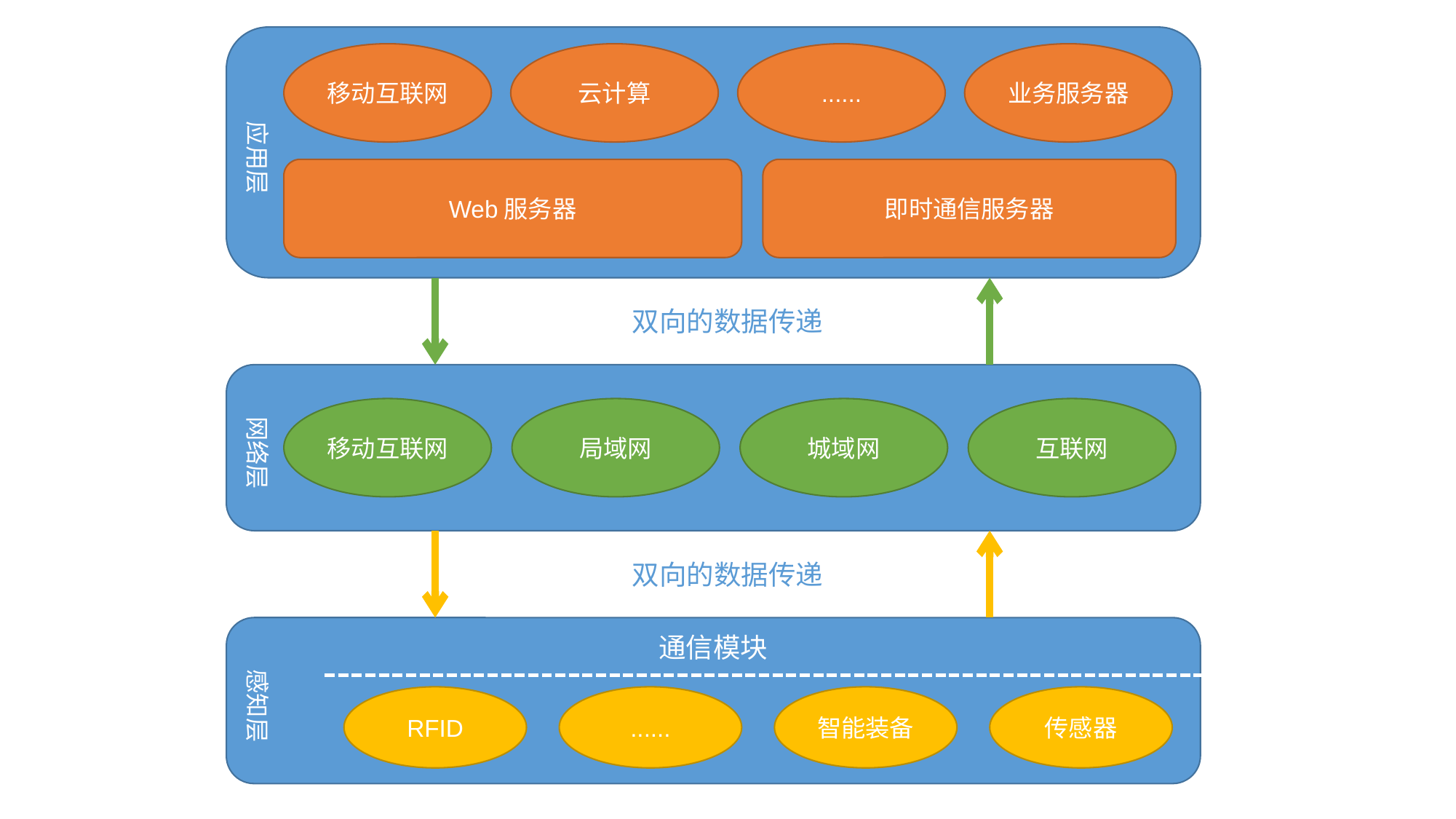

移动互联网
云计算
......
业务服务器
应用层
Web服务器
即时通信服务器
双向的数据传递

移动互联网
局域网
城域网
互联网
网络层
双向的数据传递

通信模块
感知层
RFID
......
智能装备
传感器